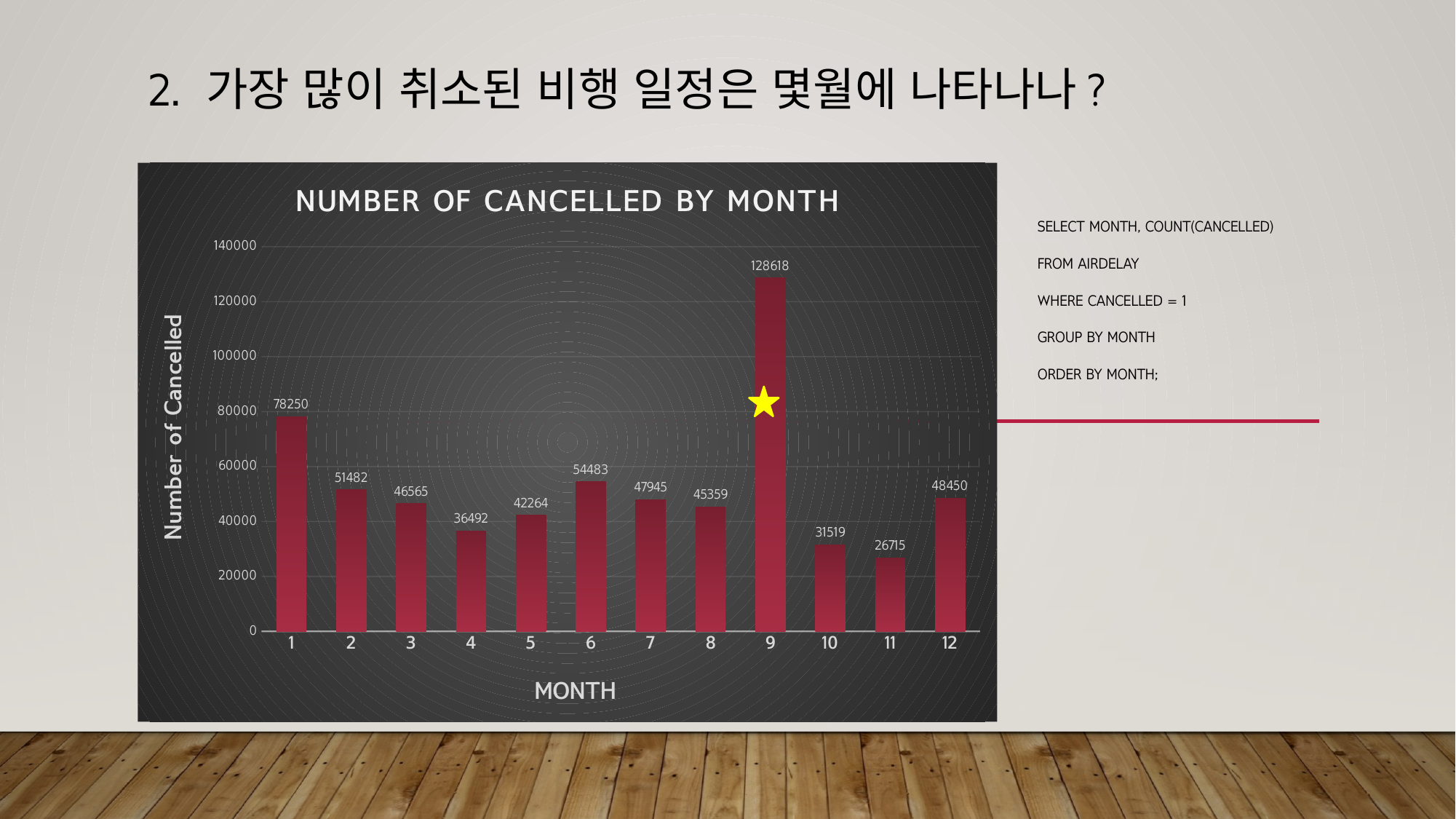

# 2. 가장 많이 취소된 비행 일정은 몇월에 나타나나?

### Chart: NUMBER OF CANCELLED BY MONTH

| Category | 취소횟수 |
|---|---|
| 1 | 78250.0 |
| 2 | 51482.0 |
| 3 | 46565.0 |
| 4 | 36492.0 |
| 5 | 42264.0 |
| 6 | 54483.0 |
| 7 | 47945.0 |
| 8 | 45359.0 |
| 9 | 128618.0 |
| 10 | 31519.0 |
| 11 | 26715.0 |
| 12 | 48450.0 |
select month, count(cancelled)
from airdelay
where cancelled = 1
group by month
order by month;